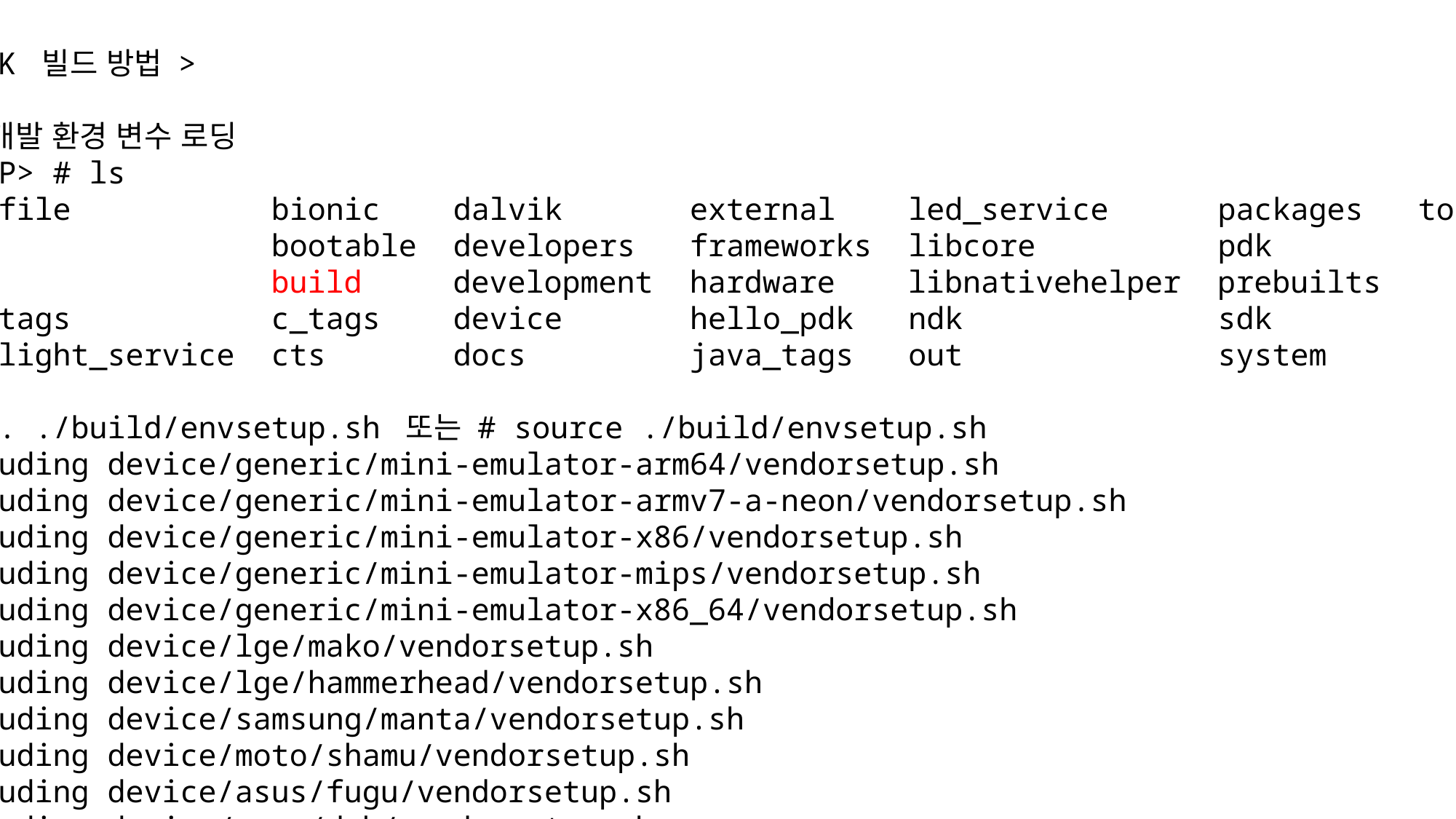

< PDK 빌드 방법 >

1. 개발 환경 변수 로딩
<AOSP> # ls
Makefile           bionic    dalvik       external    led_service      packages   tools
abi                bootable  developers   frameworks  libcore          pdk
art                build     development  hardware    libnativehelper  prebuilts
asm_tags           c_tags    device       hello_pdk   ndk              sdk
backlight_service  cts       docs         java_tags   out              system

# # . ./build/envsetup.sh 또는 # source ./build/envsetup.sh
including device/generic/mini-emulator-arm64/vendorsetup.sh
including device/generic/mini-emulator-armv7-a-neon/vendorsetup.sh
including device/generic/mini-emulator-x86/vendorsetup.sh
including device/generic/mini-emulator-mips/vendorsetup.sh
including device/generic/mini-emulator-x86_64/vendorsetup.sh
including device/lge/mako/vendorsetup.sh
including device/lge/hammerhead/vendorsetup.sh
including device/samsung/manta/vendorsetup.sh
including device/moto/shamu/vendorsetup.sh
including device/asus/fugu/vendorsetup.sh
including device/asus/deb/vendorsetup.sh
including device/asus/grouper/vendorsetup.sh
including device/asus/tilapia/vendorsetup.sh
including device/asus/flo/vendorsetup.sh
including sdk/bash_completion/adb.bash